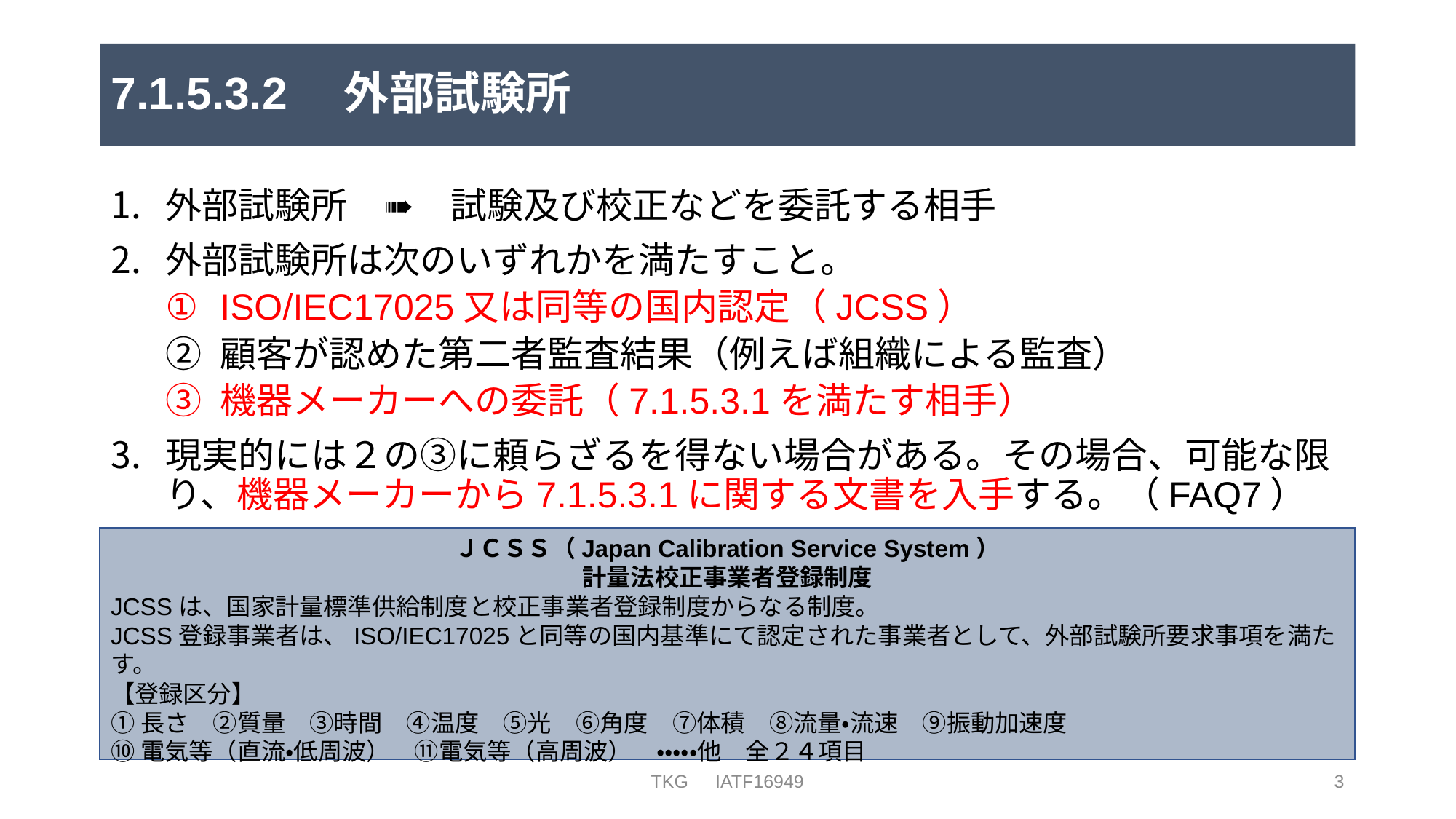

# 7.1.5.3.2　外部試験所
外部試験所　➠　試験及び校正などを委託する相手
外部試験所は次のいずれかを満たすこと。
ISO/IEC17025又は同等の国内認定（JCSS）
顧客が認めた第二者監査結果（例えば組織による監査）
機器メーカーへの委託（7.1.5.3.1を満たす相手）
現実的には２の③に頼らざるを得ない場合がある。その場合、可能な限り、機器メーカーから7.1.5.3.1に関する文書を入手する。（FAQ7）
ＪＣＳＳ（Japan Calibration Service System）
計量法校正事業者登録制度
JCSSは、国家計量標準供給制度と校正事業者登録制度からなる制度。
JCSS登録事業者は、ISO/IEC17025と同等の国内基準にて認定された事業者として、外部試験所要求事項を満たす。
【登録区分】
①長さ　②質量　③時間　④温度　⑤光　⑥角度　⑦体積　⑧流量・流速　⑨振動加速度
⑩電気等（直流・低周波）　⑪電気等（高周波）　・・・・・他　全２４項目
TKG　IATF16949
3